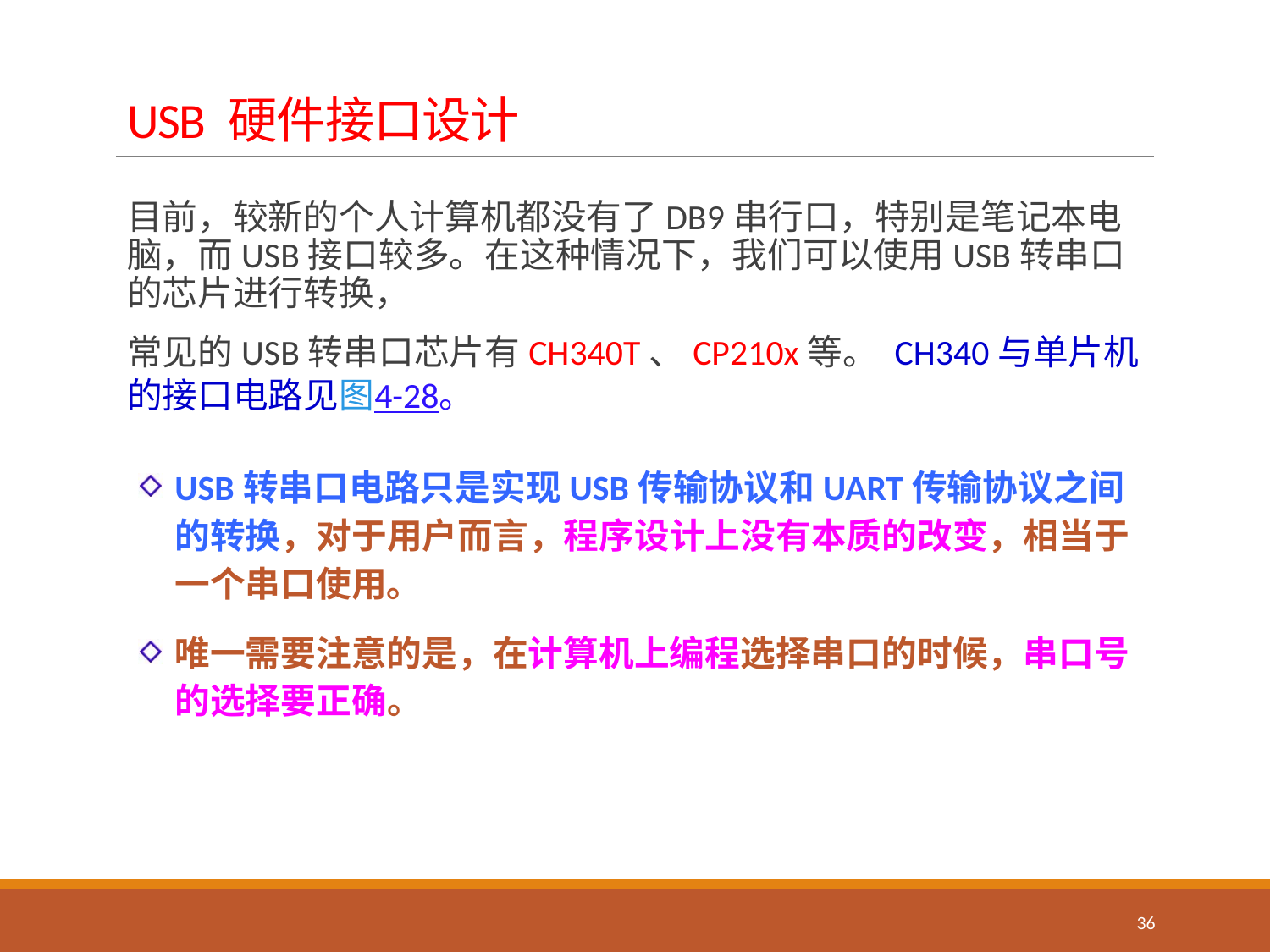

# USB 硬件接口设计
目前，较新的个人计算机都没有了DB9串行口，特别是笔记本电脑，而USB接口较多。在这种情况下，我们可以使用USB转串口的芯片进行转换，
常见的USB转串口芯片有CH340T、CP210x等。 CH340与单片机的接口电路见图4-28。

USB转串口电路只是实现USB传输协议和UART传输协议之间的转换，对于用户而言，程序设计上没有本质的改变，相当于一个串口使用。
唯一需要注意的是，在计算机上编程选择串口的时候，串口号的选择要正确。
36